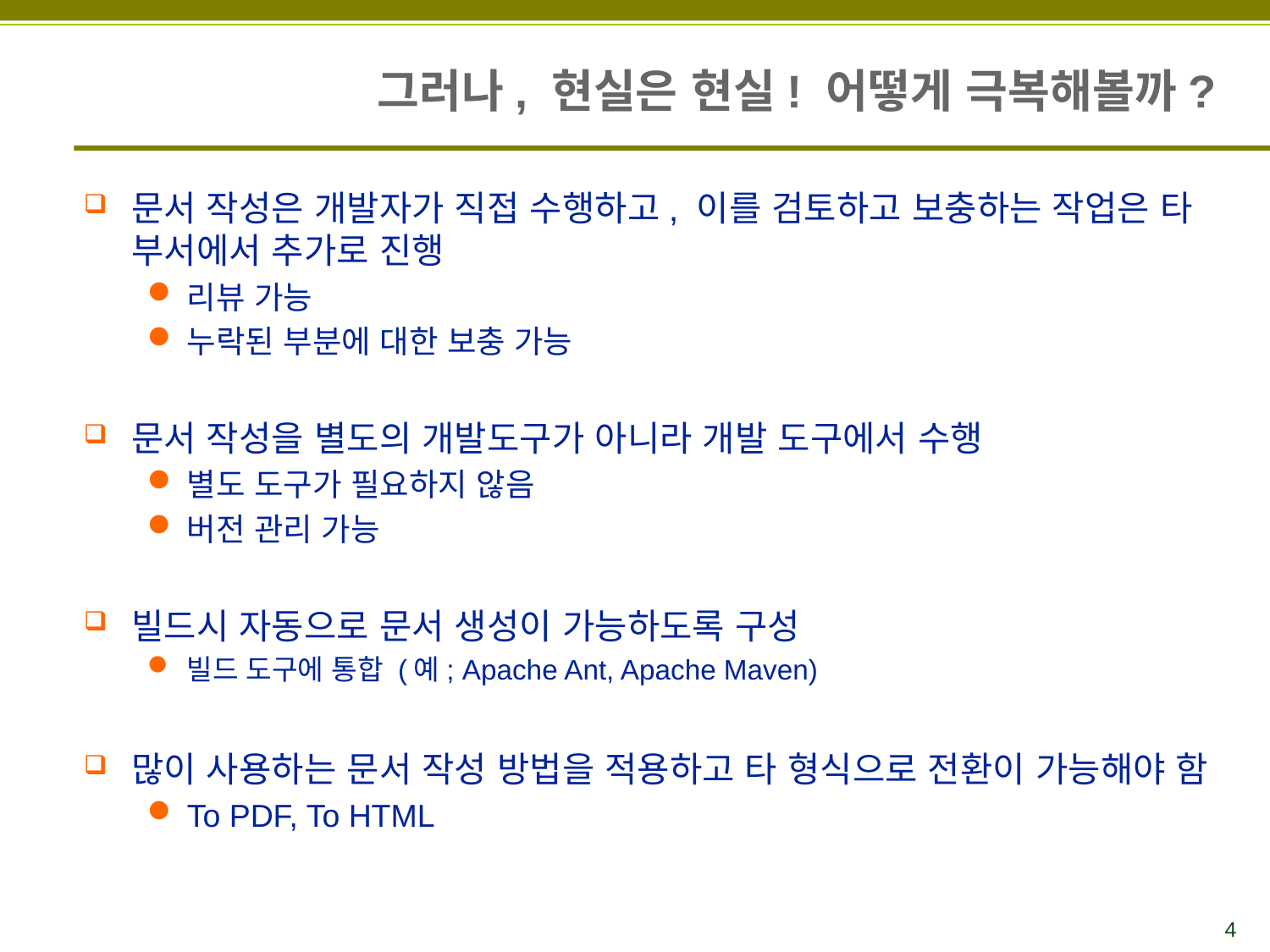

# 그러나, 현실은 현실! 어떻게 극복해볼까?
문서 작성은 개발자가 직접 수행하고, 이를 검토하고 보충하는 작업은 타 부서에서 추가로 진행
리뷰 가능
누락된 부분에 대한 보충 가능

문서 작성을 별도의 개발도구가 아니라 개발 도구에서 수행
별도 도구가 필요하지 않음
버전 관리 가능

빌드시 자동으로 문서 생성이 가능하도록 구성
빌드 도구에 통합 (예; Apache Ant, Apache Maven)

많이 사용하는 문서 작성 방법을 적용하고 타 형식으로 전환이 가능해야 함
To PDF, To HTML

 4